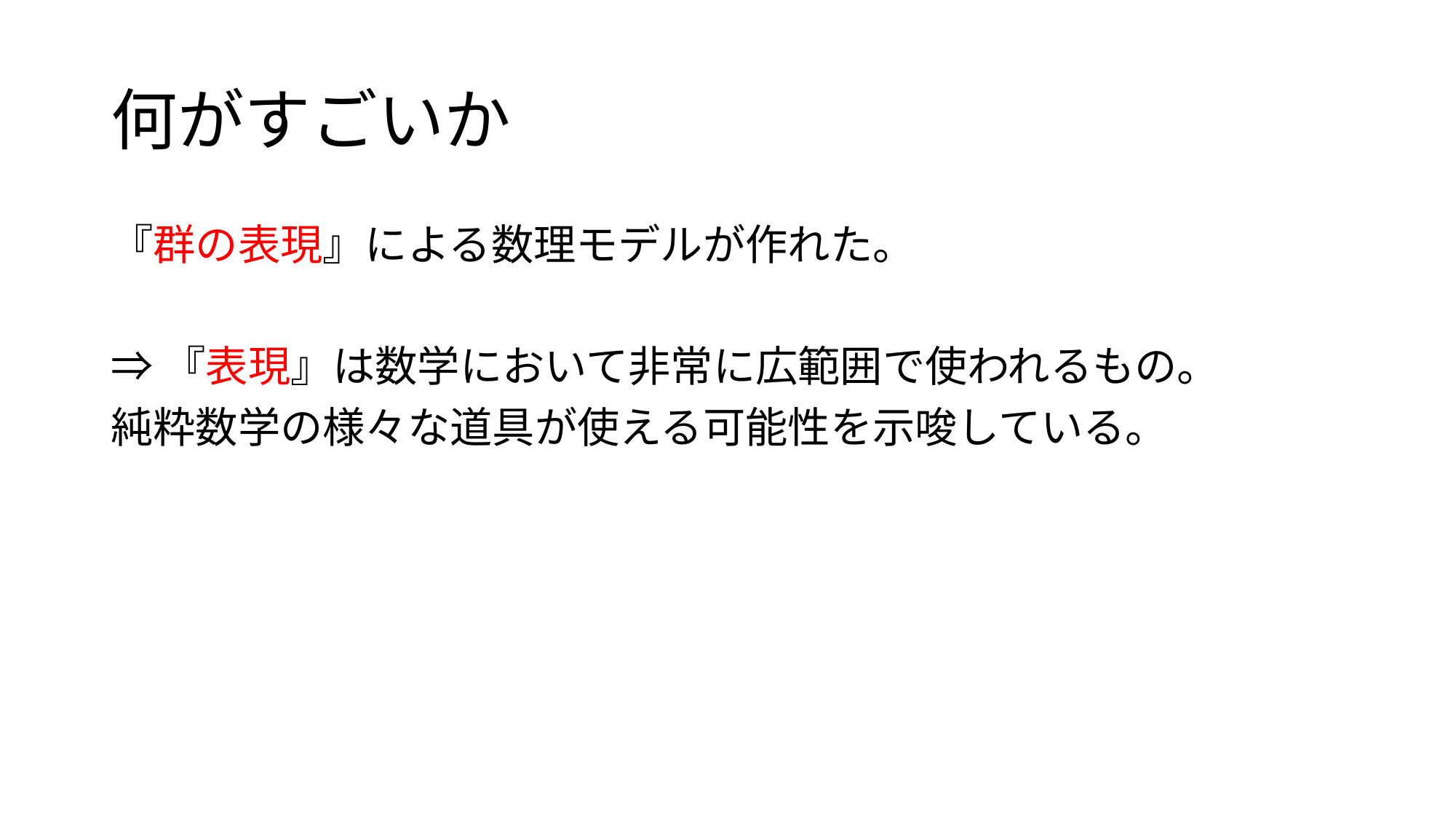

# 何がすごいか
『群の表現』による数理モデルが作れた。

⇒『表現』は数学において非常に広範囲で使われるもの。
純粋数学の様々な道具が使える可能性を示唆している。